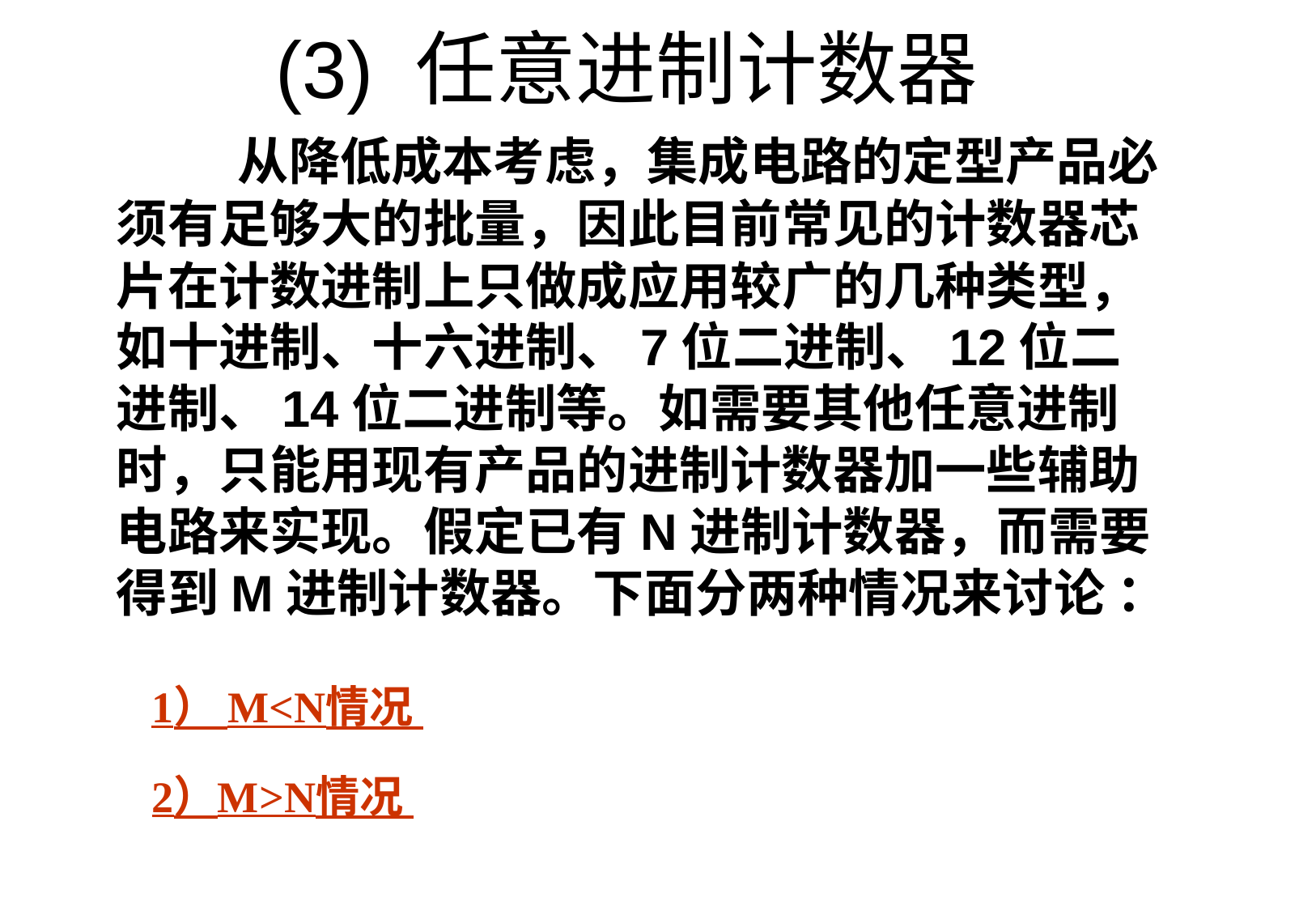

# (3) 任意进制计数器
		从降低成本考虑，集成电路的定型产品必须有足够大的批量，因此目前常见的计数器芯片在计数进制上只做成应用较广的几种类型，如十进制、十六进制、7位二进制、12位二进制、14位二进制等。如需要其他任意进制时，只能用现有产品的进制计数器加一些辅助电路来实现。假定已有N进制计数器，而需要得到M进制计数器。下面分两种情况来讨论 ：
1） M<N情况
2）M>N情况